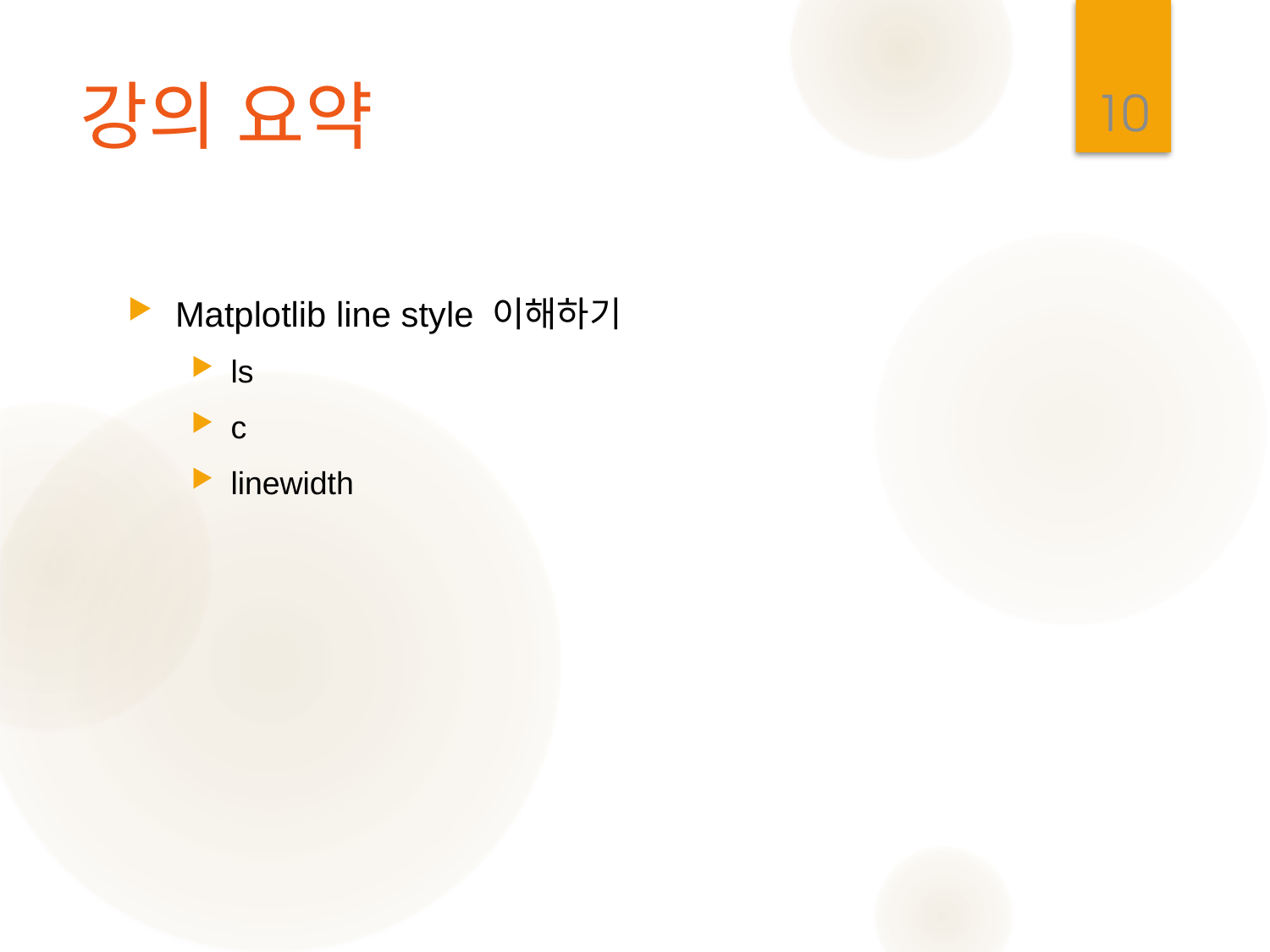

10
# 강의 요약
Matplotlib line style 이해하기
ls
c
linewidth